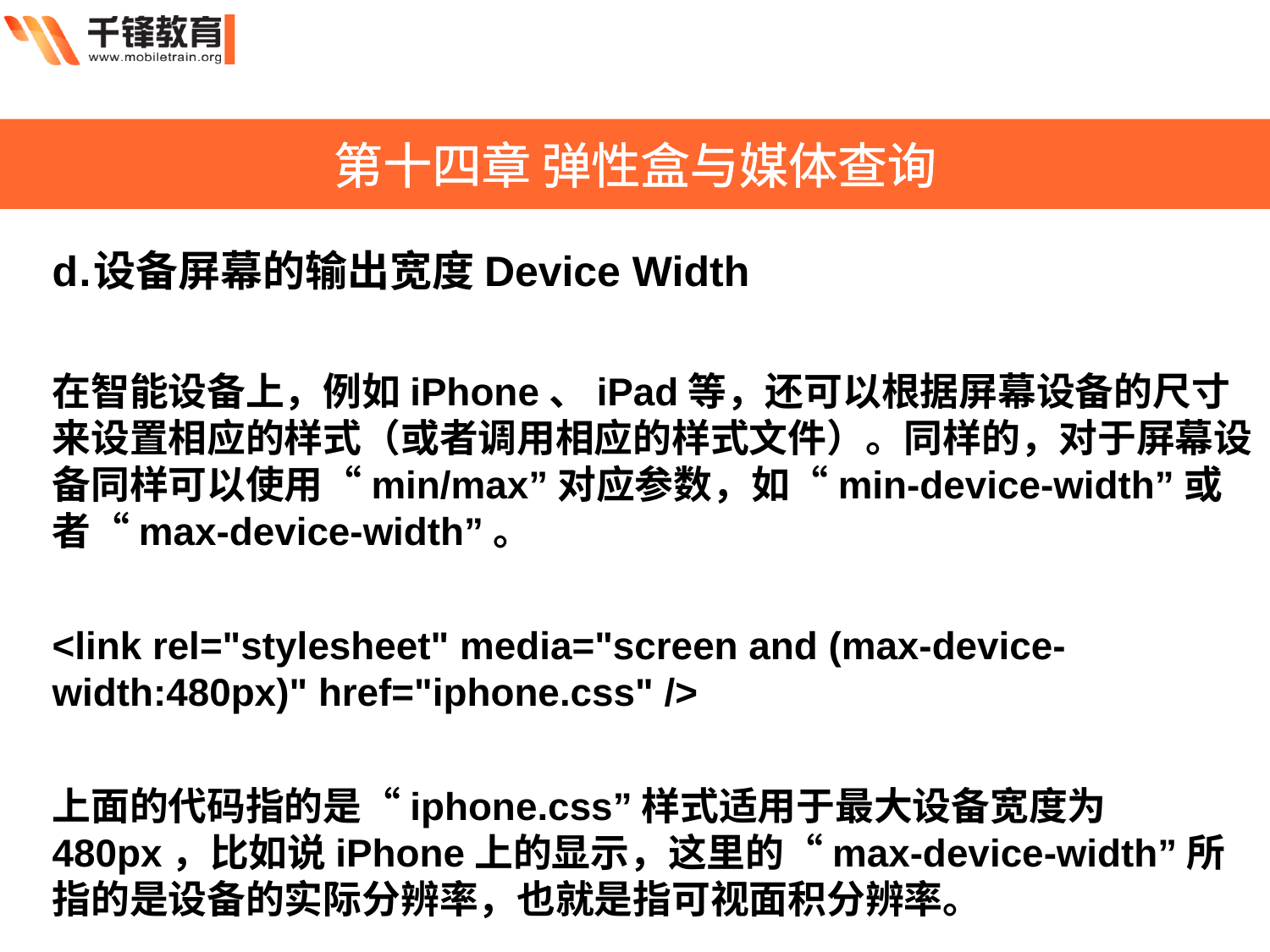

第十四章 弹性盒与媒体查询
设备屏幕的输出宽度Device Width

在智能设备上，例如iPhone、iPad等，还可以根据屏幕设备的尺寸来设置相应的样式（或者调用相应的样式文件）。同样的，对于屏幕设备同样可以使用“min/max”对应参数，如“min-device-width”或者“max-device-width”。

<link rel="stylesheet" media="screen and (max-device-width:480px)" href="iphone.css" />

上面的代码指的是“iphone.css”样式适用于最大设备宽度为480px，比如说iPhone上的显示，这里的“max-device-width”所指的是设备的实际分辨率，也就是指可视面积分辨率。